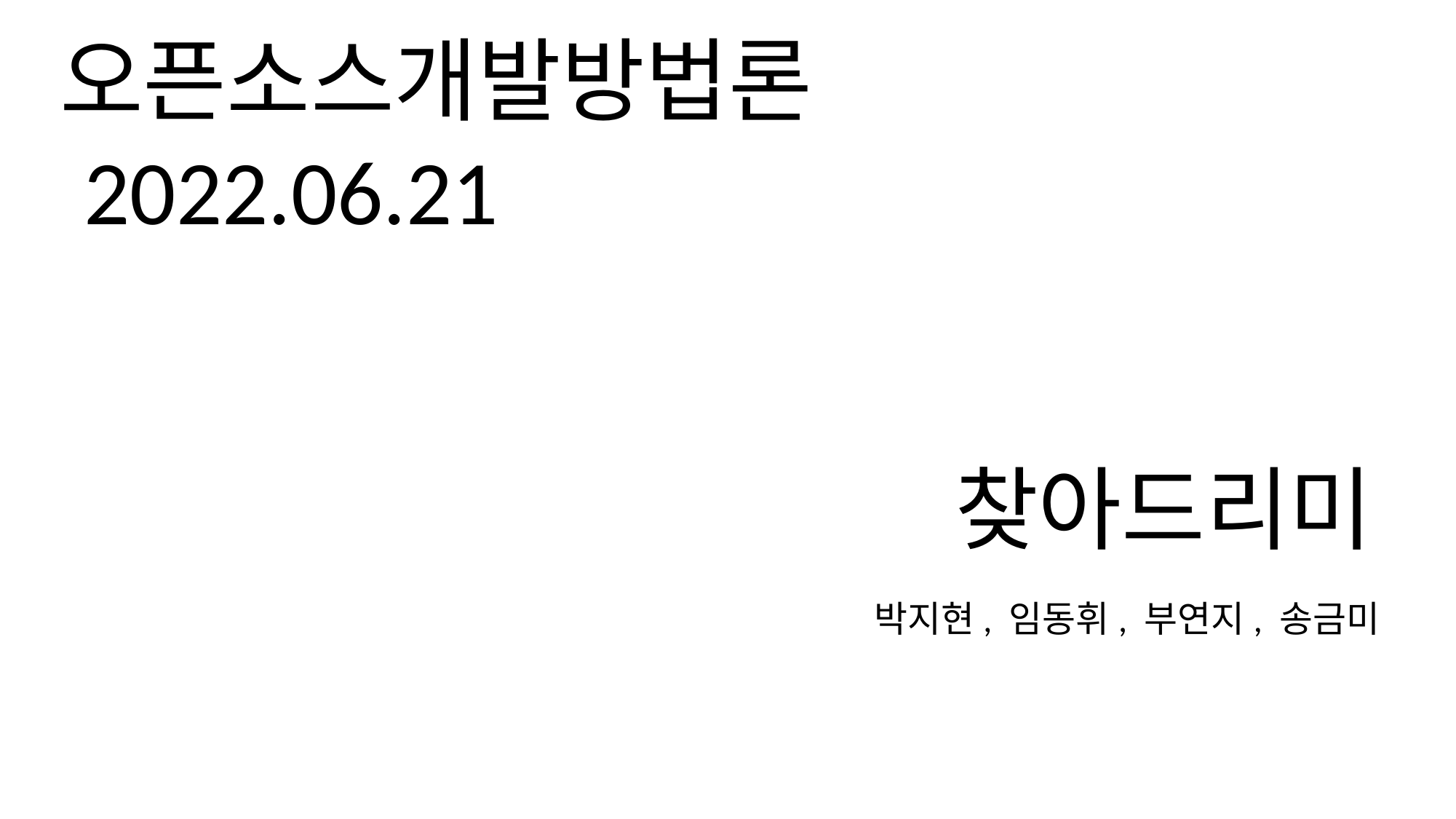

오픈소스개발방법론
2022.06.21
# 찾아드리미
박지현, 임동휘, 부연지, 송금미